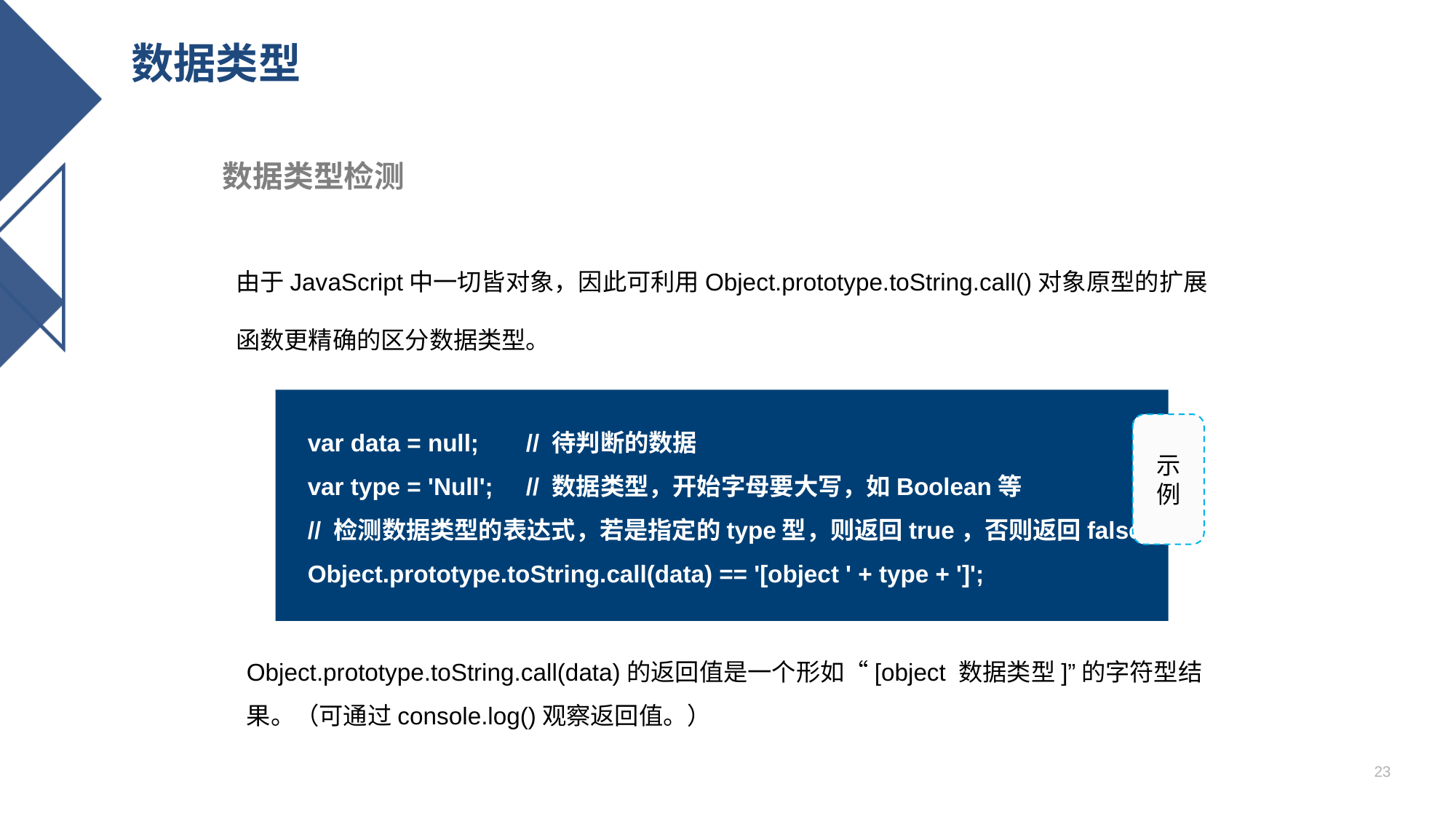

# 数据类型
数据类型检测
由于JavaScript中一切皆对象，因此可利用Object.prototype.toString.call()对象原型的扩展函数更精确的区分数据类型。

var data = null;	// 待判断的数据
var type = 'Null';	// 数据类型，开始字母要大写，如Boolean等
// 检测数据类型的表达式，若是指定的type型，则返回true，否则返回false
Object.prototype.toString.call(data) == '[object ' + type + ']';
示例
Object.prototype.toString.call(data)的返回值是一个形如“[object 数据类型]”的字符型结果。（可通过console.log()观察返回值。）
23